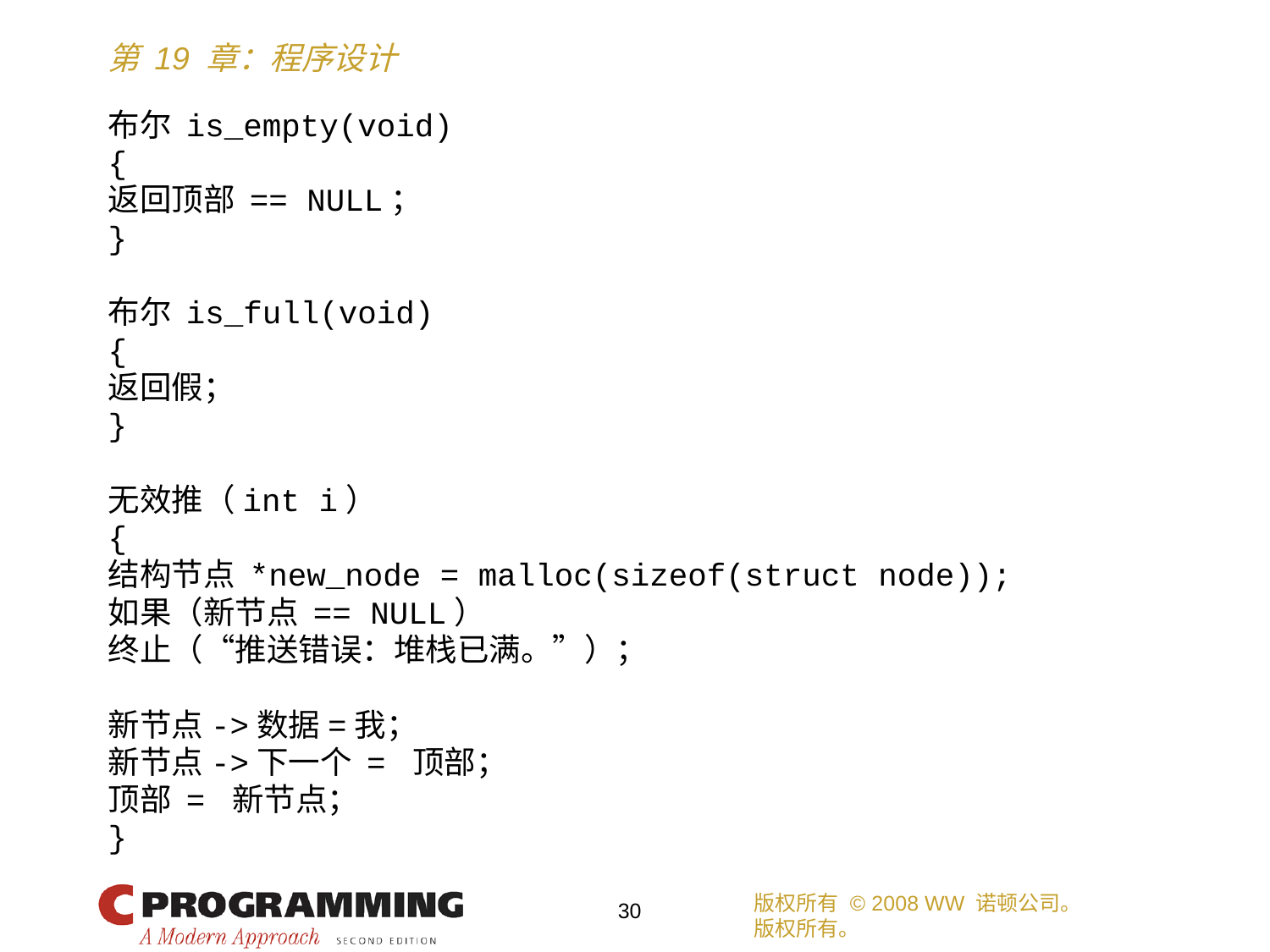

布尔 is_empty(void)
{
返回顶部 == NULL；
}

布尔 is_full(void)
{
返回假；
}

无效推（int i）
{
结构节点 *new_node = malloc(sizeof(struct node));
如果（新节点 == NULL）
终止（“推送错误：堆栈已满。”）；

新节点->数据=我；
新节点->下一个 = 顶部；
顶部 = 新节点；
}
版权所有 © 2008 WW 诺顿公司。
版权所有。
30